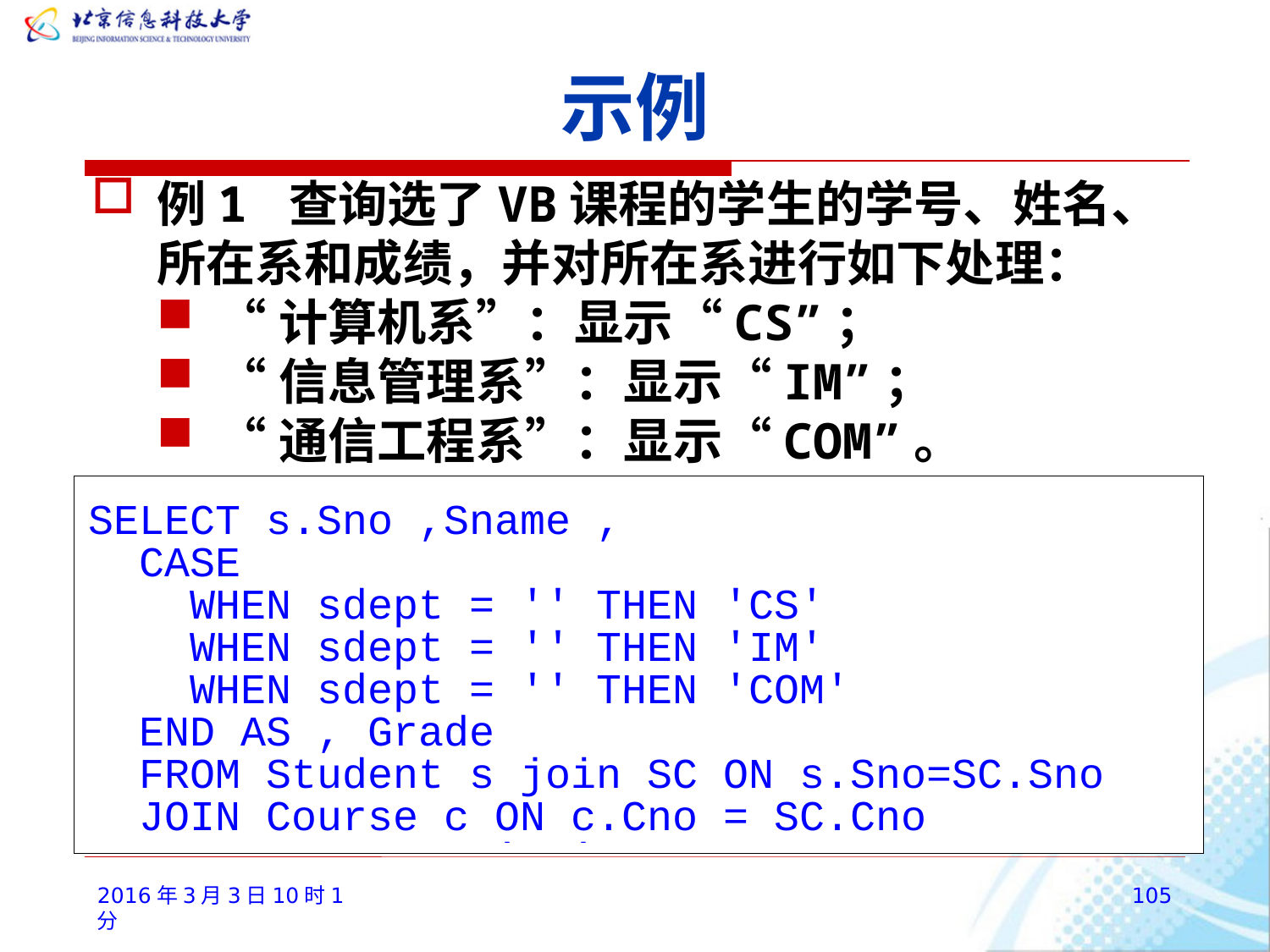

# 示例
例1 查询选了VB课程的学生的学号、姓名、所在系和成绩，并对所在系进行如下处理：
“计算机系”：显示“CS”；
“信息管理系”：显示“IM”；
“通信工程系”：显示“COM”。

2016年3月3日10时1分
105